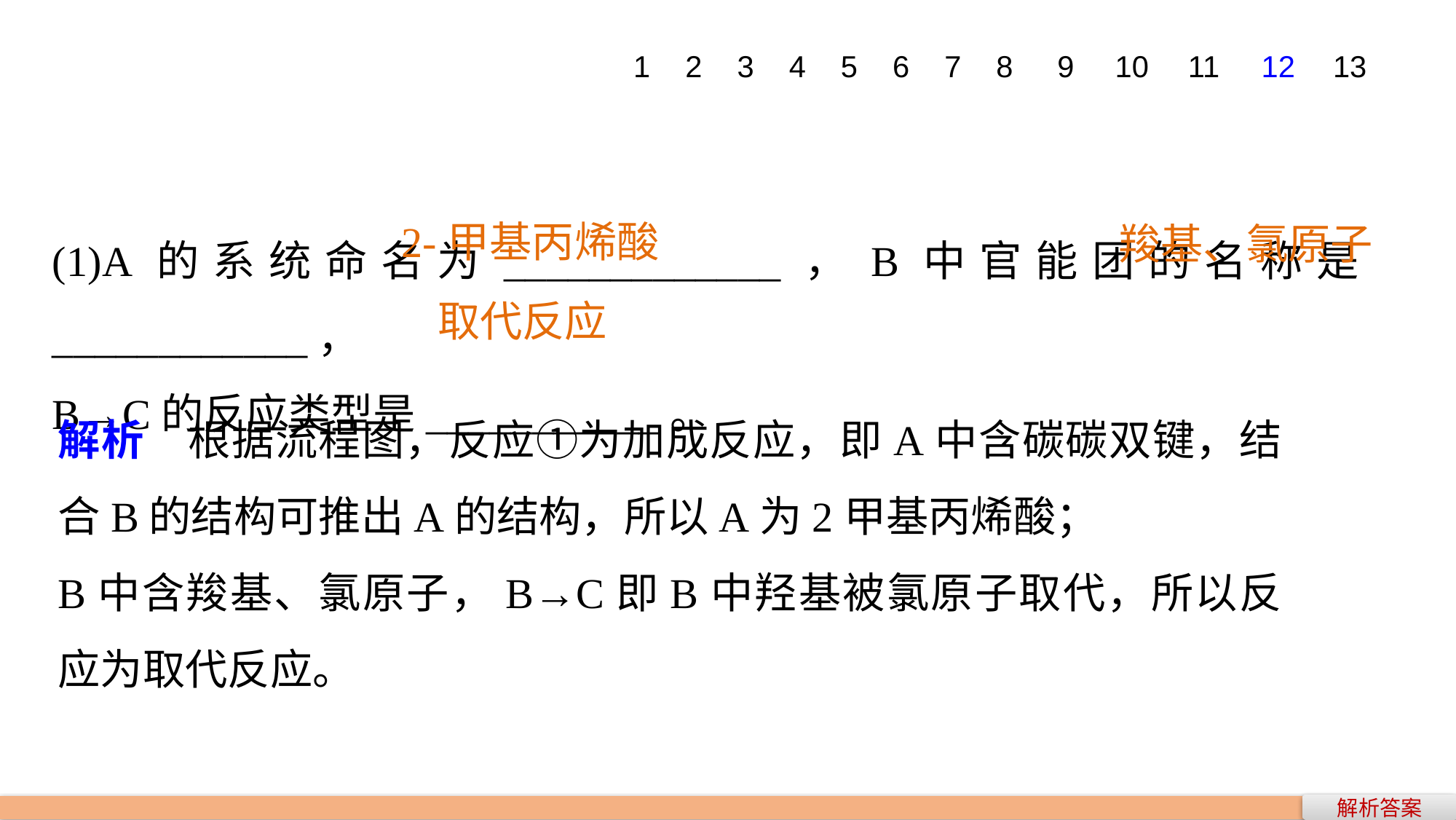

1
2
3
4
5
6
7
8
9
10
11
12
13
(1)A的系统命名为_____________，B中官能团的名称是____________，
B→C的反应类型是___________。
2­-甲基丙烯酸
羧基、氯原子
取代反应
解析　根据流程图，反应①为加成反应，即A中含碳碳双键，结合B的结构可推出A的结构，所以A为2­甲基丙烯酸；
B中含羧基、氯原子，B→C即B中羟基被氯原子取代，所以反应为取代反应。
解析答案